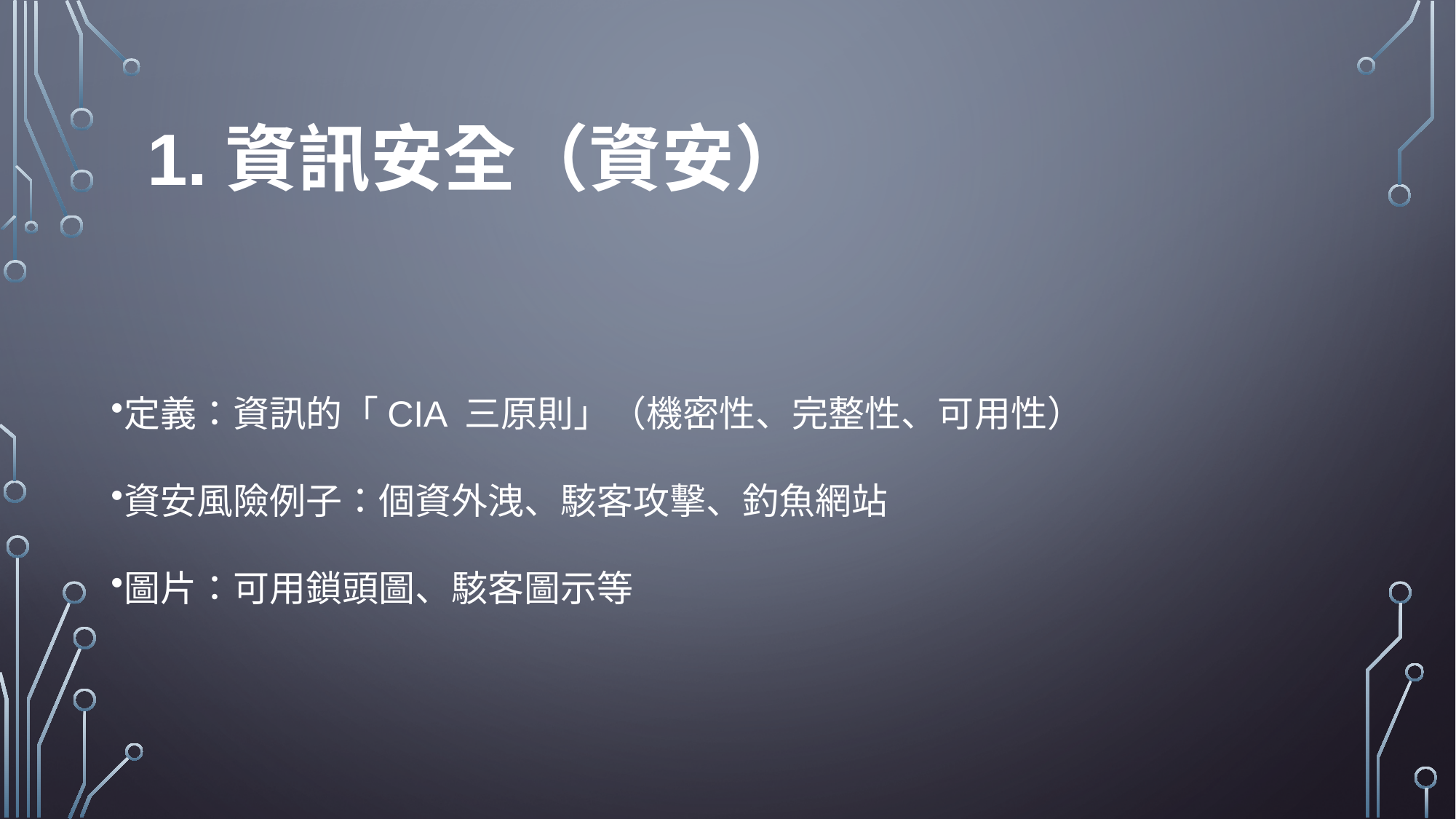

# 1.資訊安全（資安）
定義：資訊的「CIA 三原則」（機密性、完整性、可用性）
資安風險例子：個資外洩、駭客攻擊、釣魚網站
圖片：可用鎖頭圖、駭客圖示等